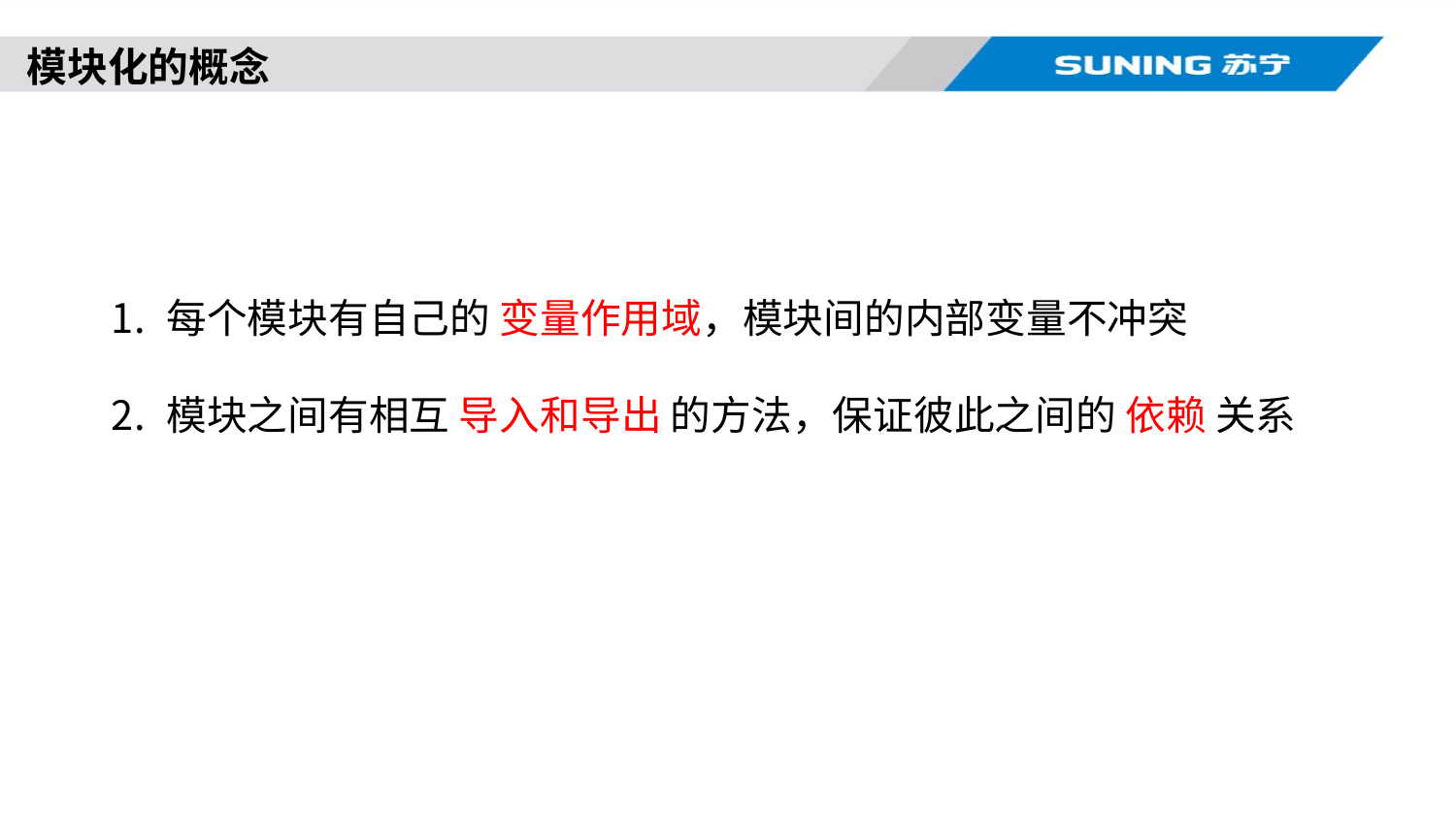

# 模块化的概念
每个模块有自己的 变量作用域，模块间的内部变量不冲突
模块之间有相互 导入和导出 的方法，保证彼此之间的 依赖 关系